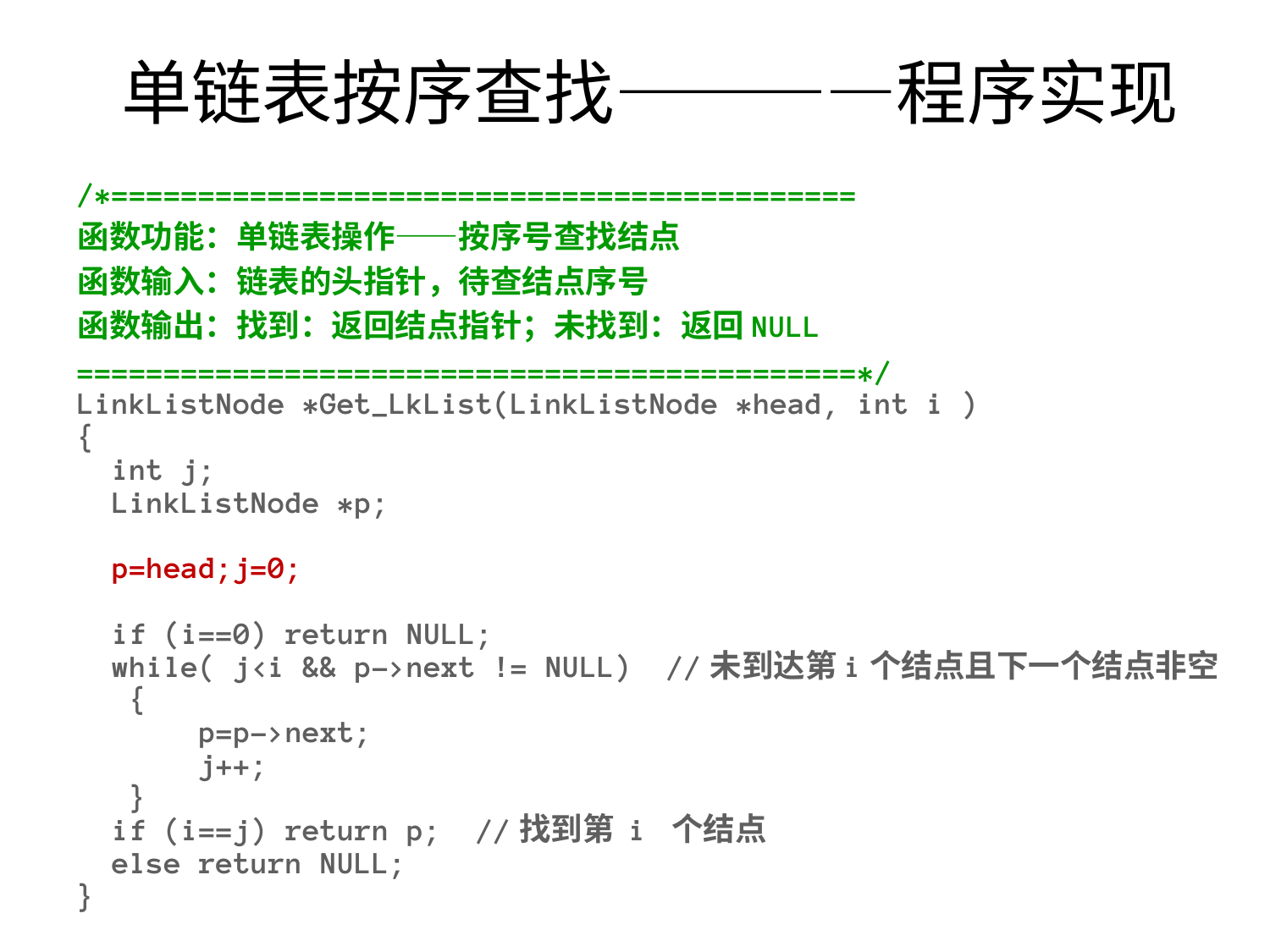

# 单链表按序查找————程序实现
/*===========================================
函数功能：单链表操作——按序号查找结点
函数输入：链表的头指针，待查结点序号
函数输出：找到：返回结点指针；未找到：返回NULL
=============================================*/
LinkListNode *Get_LkList(LinkListNode *head, int i )
{
  int j;
  LinkListNode *p;

  p=head;j=0;

  if (i==0) return NULL;
  while( j<i && p->next != NULL)  //未到达第i个结点且下一个结点非空
   {
       p=p->next;
       j++;
   }
  if (i==j) return p;  //找到第 i 个结点
  else return NULL;
}

121